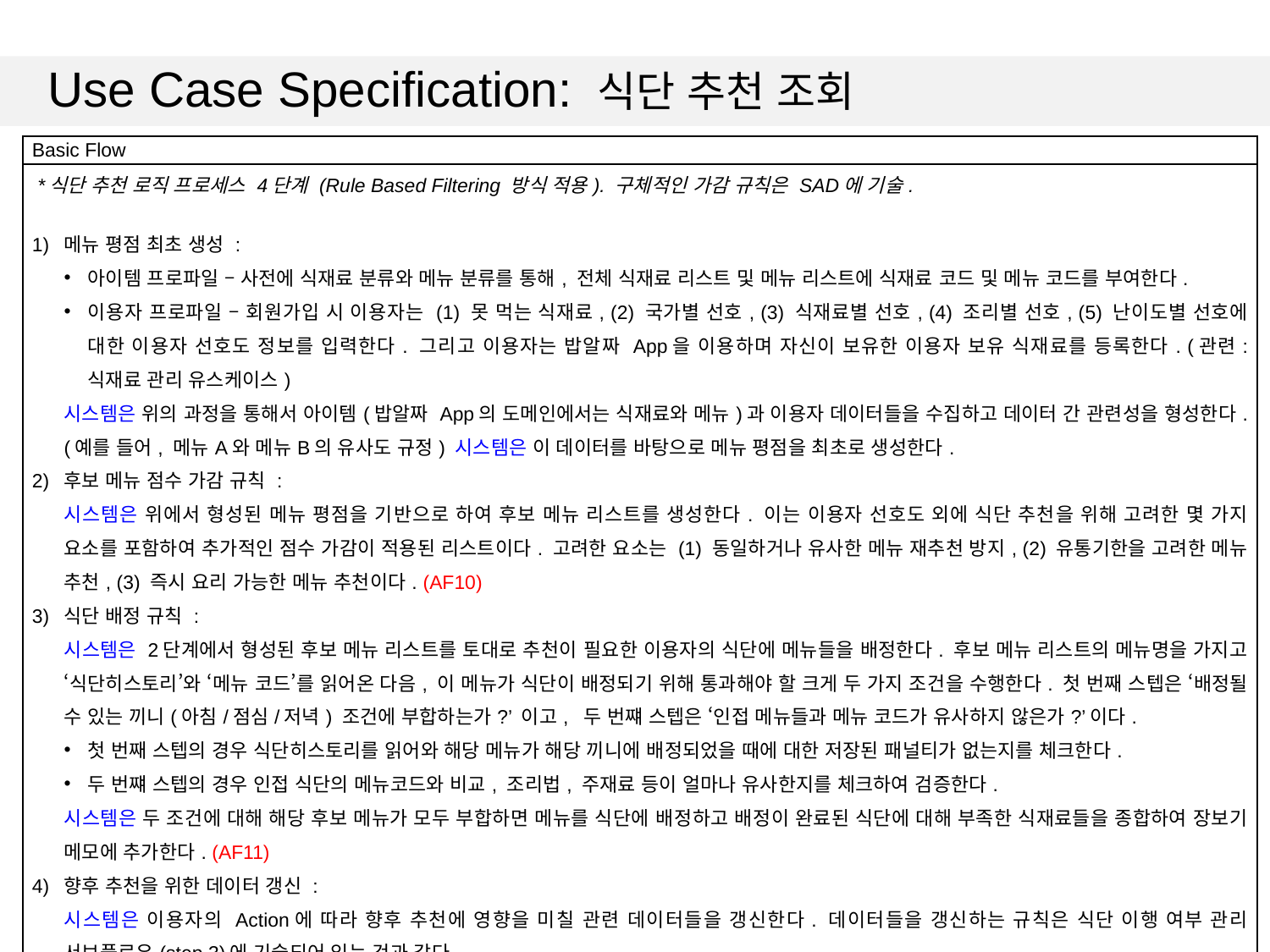

# Use Case Specification: 식단 추천 조회
| Basic Flow |
| --- |
| \*식단 추천 로직 프로세스 4단계 (Rule Based Filtering 방식 적용). 구체적인 가감 규칙은 SAD에 기술. 메뉴 평점 최초 생성 : 아이템 프로파일 – 사전에 식재료 분류와 메뉴 분류를 통해, 전체 식재료 리스트 및 메뉴 리스트에 식재료 코드 및 메뉴 코드를 부여한다. 이용자 프로파일 – 회원가입 시 이용자는 (1) 못 먹는 식재료, (2) 국가별 선호, (3) 식재료별 선호, (4) 조리별 선호, (5) 난이도별 선호에 대한 이용자 선호도 정보를 입력한다. 그리고 이용자는 밥알짜 App을 이용하며 자신이 보유한 이용자 보유 식재료를 등록한다. (관련: 식재료 관리 유스케이스) 시스템은 위의 과정을 통해서 아이템(밥알짜 App의 도메인에서는 식재료와 메뉴)과 이용자 데이터들을 수집하고 데이터 간 관련성을 형성한다. (예를 들어, 메뉴A와 메뉴B의 유사도 규정) 시스템은 이 데이터를 바탕으로 메뉴 평점을 최초로 생성한다. 후보 메뉴 점수 가감 규칙 : 시스템은 위에서 형성된 메뉴 평점을 기반으로 하여 후보 메뉴 리스트를 생성한다. 이는 이용자 선호도 외에 식단 추천을 위해 고려한 몇 가지 요소를 포함하여 추가적인 점수 가감이 적용된 리스트이다. 고려한 요소는 (1) 동일하거나 유사한 메뉴 재추천 방지, (2) 유통기한을 고려한 메뉴 추천, (3) 즉시 요리 가능한 메뉴 추천이다. (AF10) 식단 배정 규칙 : 시스템은 2단계에서 형성된 후보 메뉴 리스트를 토대로 추천이 필요한 이용자의 식단에 메뉴들을 배정한다. 후보 메뉴 리스트의 메뉴명을 가지고 ‘식단히스토리’와 ‘메뉴 코드’를 읽어온 다음, 이 메뉴가 식단이 배정되기 위해 통과해야 할 크게 두 가지 조건을 수행한다. 첫 번째 스텝은 ‘배정될 수 있는 끼니(아침/점심/저녁) 조건에 부합하는가?’ 이고, 두 번쨰 스텝은 ‘인접 메뉴들과 메뉴 코드가 유사하지 않은가?’이다. 첫 번째 스텝의 경우 식단히스토리를 읽어와 해당 메뉴가 해당 끼니에 배정되었을 때에 대한 저장된 패널티가 없는지를 체크한다. 두 번쨰 스텝의 경우 인접 식단의 메뉴코드와 비교, 조리법, 주재료 등이 얼마나 유사한지를 체크하여 검증한다. 시스템은 두 조건에 대해 해당 후보 메뉴가 모두 부합하면 메뉴를 식단에 배정하고 배정이 완료된 식단에 대해 부족한 식재료들을 종합하여 장보기 메모에 추가한다. (AF11) 향후 추천을 위한 데이터 갱신 : 시스템은 이용자의 Action에 따라 향후 추천에 영향을 미칠 관련 데이터들을 갱신한다. 데이터들을 갱신하는 규칙은 식단 이행 여부 관리 서브플로우(step 3)에 기술되어 있는 것과 같다. |